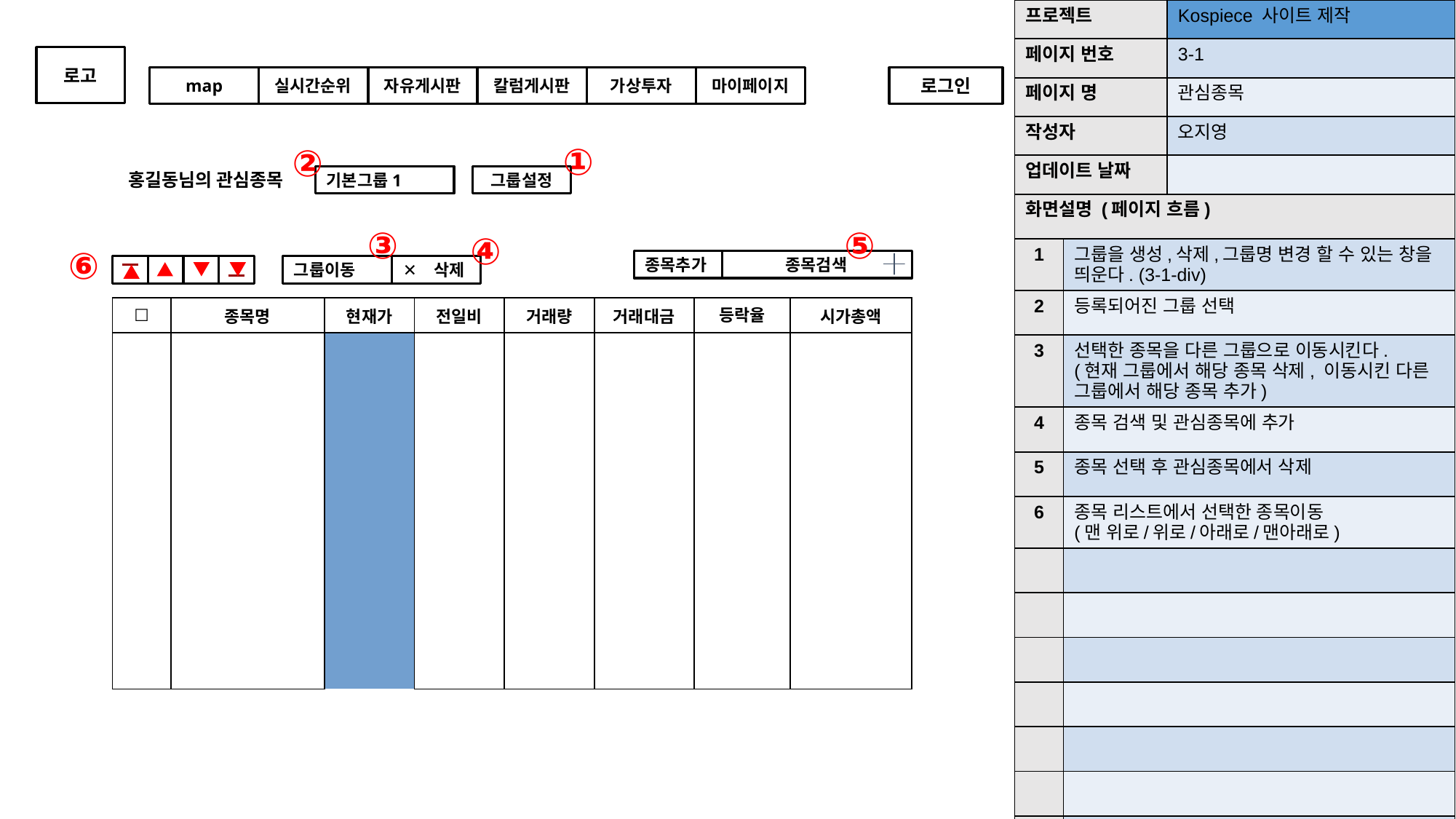

| 프로젝트 | Kospiece 사이트 제작 |
| --- | --- |
| 페이지 번호 | 3-1 |
| 페이지 명 | 관심종목 |
| 작성자 | 오지영 |
| 업데이트 날짜 |  |
로고
map
실시간순위
자유게시판
칼럼게시판
가상투자
마이페이지
로그인
①
②
홍길동님의 관심종목
기본그룹1
그룹설정
| 화면설명 (페이지 흐름) |  |
| --- | --- |
| 1 | 그룹을 생성,삭제,그룹명 변경 할 수 있는 창을 띄운다. (3-1-div) |
| 2 | 등록되어진 그룹 선택 |
| 3 | 선택한 종목을 다른 그룹으로 이동시킨다. (현재 그룹에서 해당 종목 삭제, 이동시킨 다른 그룹에서 해당 종목 추가) |
| 4 | 종목 검색 및 관심종목에 추가 |
| 5 | 종목 선택 후 관심종목에서 삭제 |
| 6 | 종목 리스트에서 선택한 종목이동 (맨 위로/위로/아래로/맨아래로) |
|  |  |
|  |  |
|  |  |
|  |  |
|  |  |
|  |  |
|  |  |
⑤
③
④
⑥

종목추가
           종목검색

그룹이동
✕   삭제

| ☐ | 종목명 |  | 현재가 | 전일비 | 거래량 | 거래대금 | 등락율 | 시가총액 |
| --- | --- | --- | --- | --- | --- | --- | --- | --- |
|  |  |  |  |  |  |  |  |  |